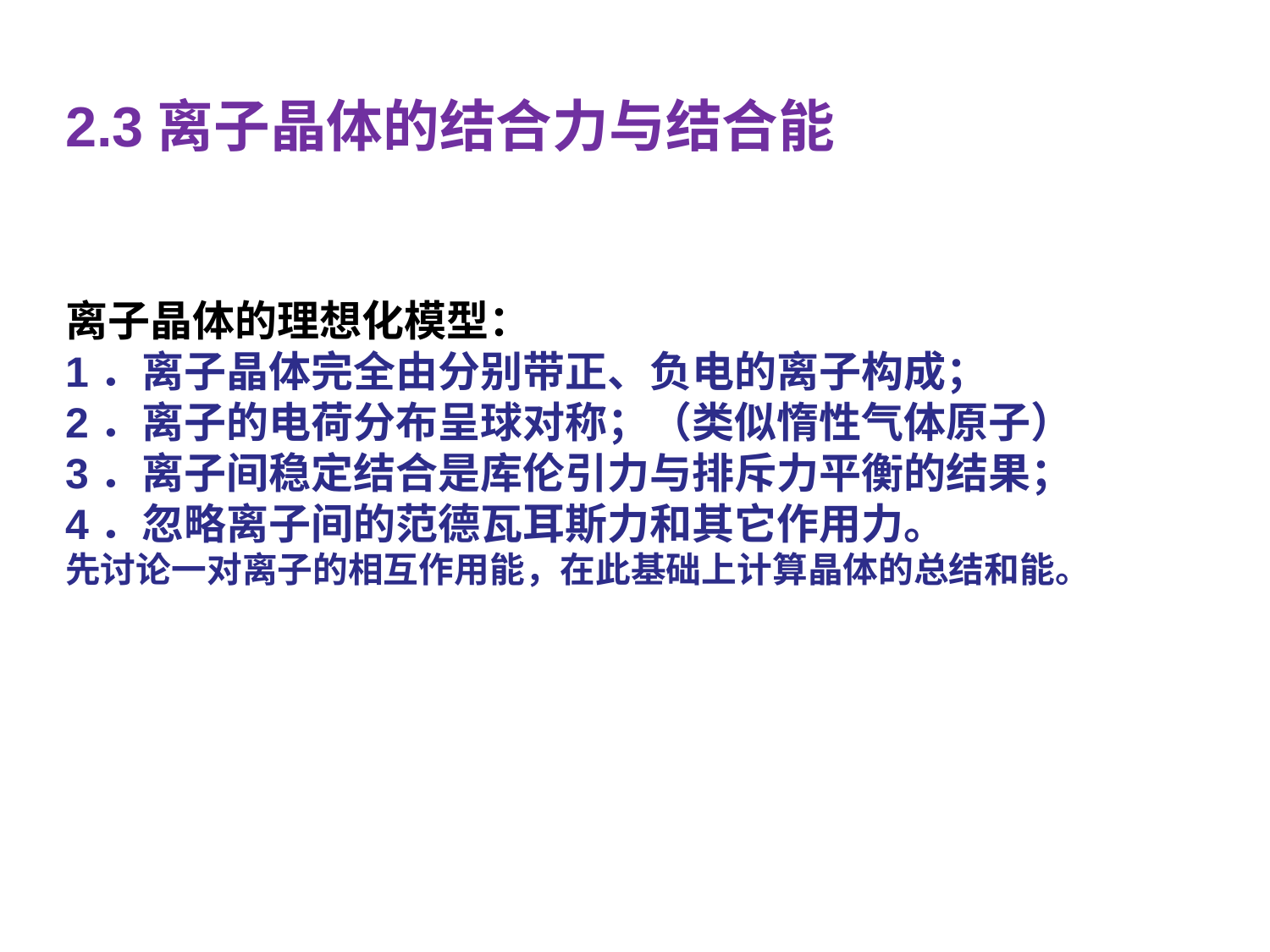

2.3离子晶体的结合力与结合能

离子晶体的理想化模型：
1．离子晶体完全由分别带正、负电的离子构成；
2．离子的电荷分布呈球对称；（类似惰性气体原子）
3．离子间稳定结合是库伦引力与排斥力平衡的结果；
4．忽略离子间的范德瓦耳斯力和其它作用力。
先讨论一对离子的相互作用能，在此基础上计算晶体的总结和能。